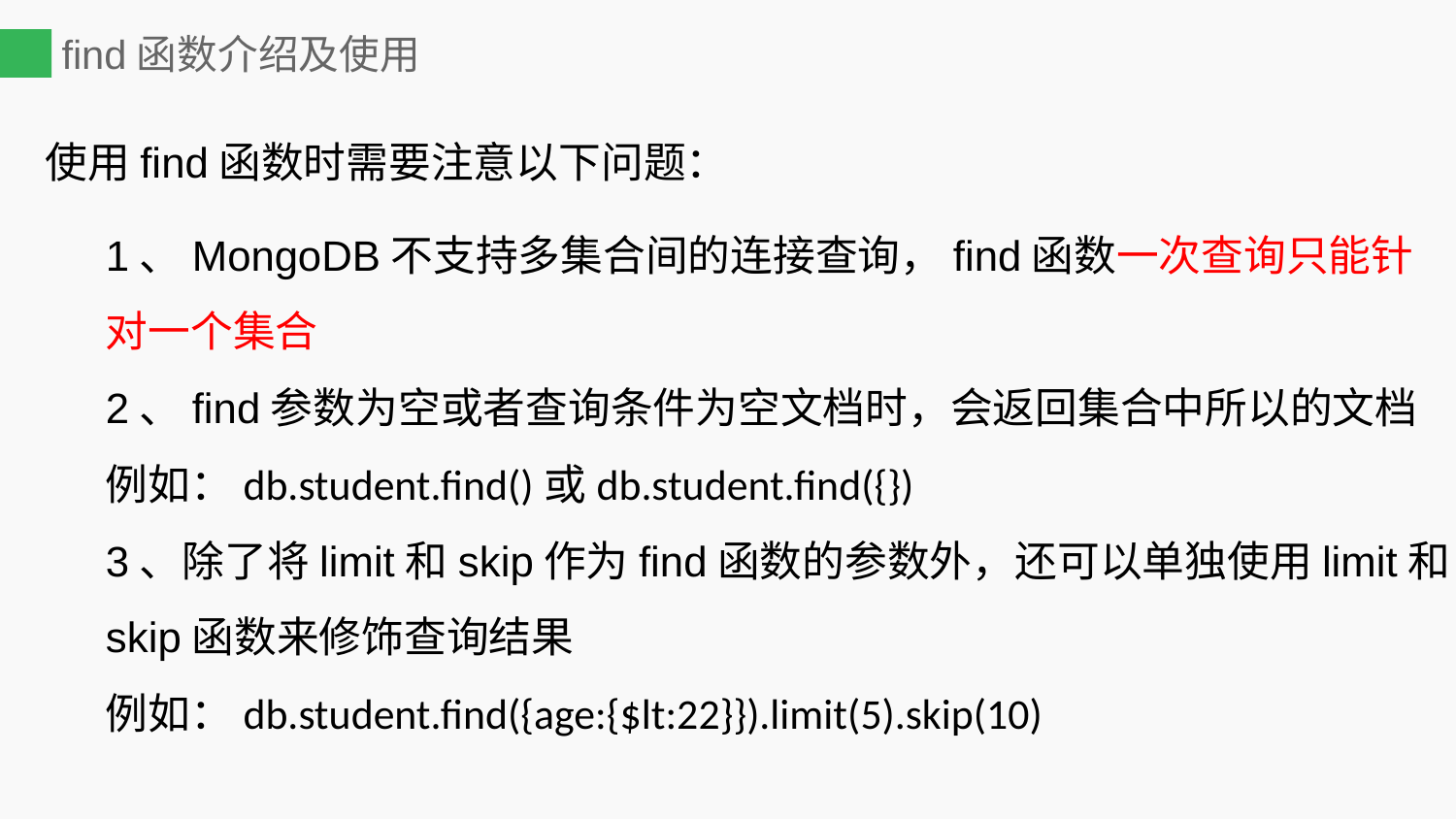

# find函数介绍及使用
使用find函数时需要注意以下问题：
1、MongoDB不支持多集合间的连接查询，find函数一次查询只能针对一个集合
2、find参数为空或者查询条件为空文档时，会返回集合中所以的文档
例如：db.student.find()或db.student.find({})
3、除了将limit和skip作为find函数的参数外，还可以单独使用limit和skip函数来修饰查询结果
例如：db.student.find({age:{$lt:22}}).limit(5).skip(10)